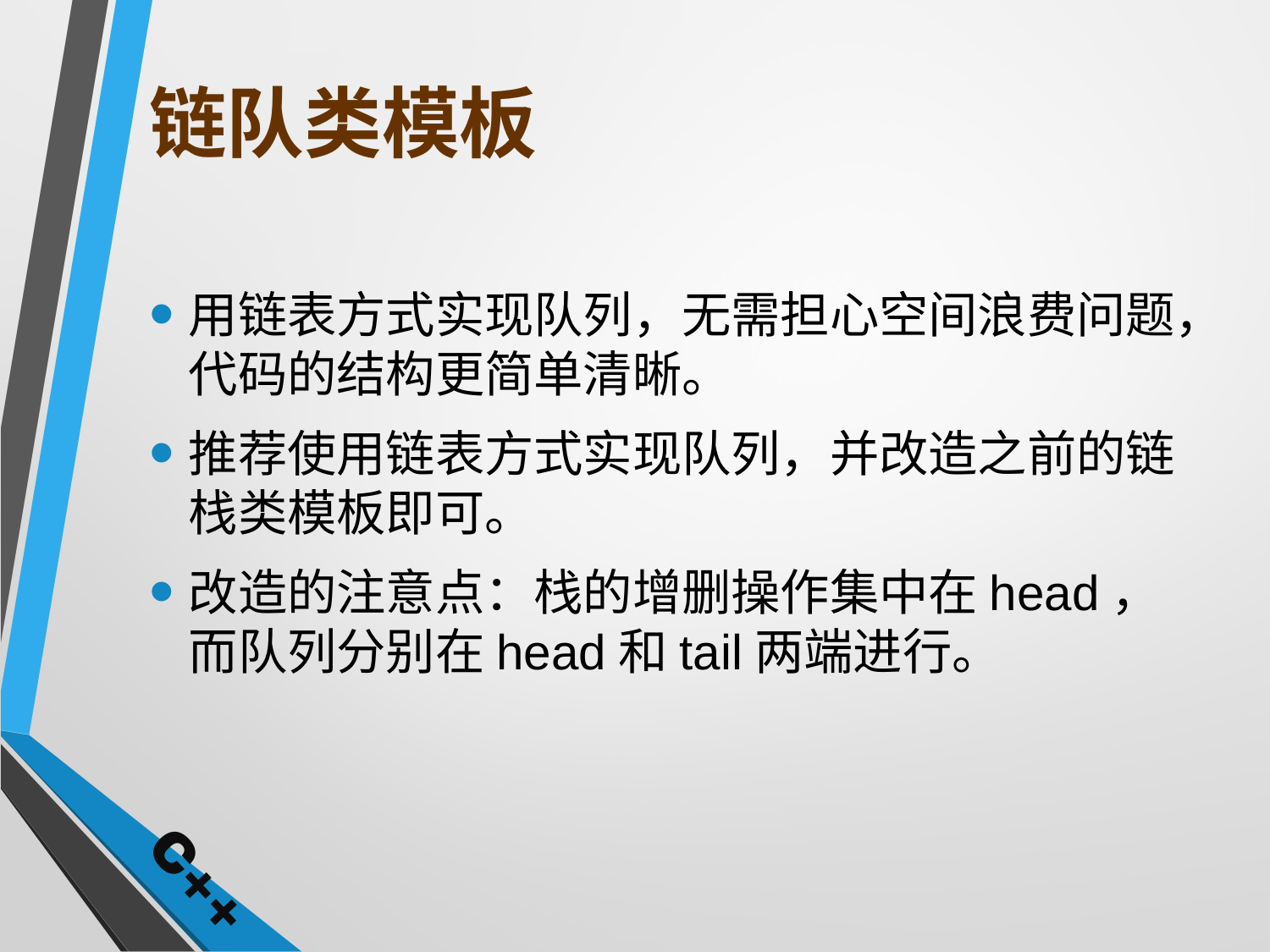

# 链队类模板
用链表方式实现队列，无需担心空间浪费问题，代码的结构更简单清晰。
推荐使用链表方式实现队列，并改造之前的链栈类模板即可。
改造的注意点：栈的增删操作集中在head，而队列分别在head和tail两端进行。